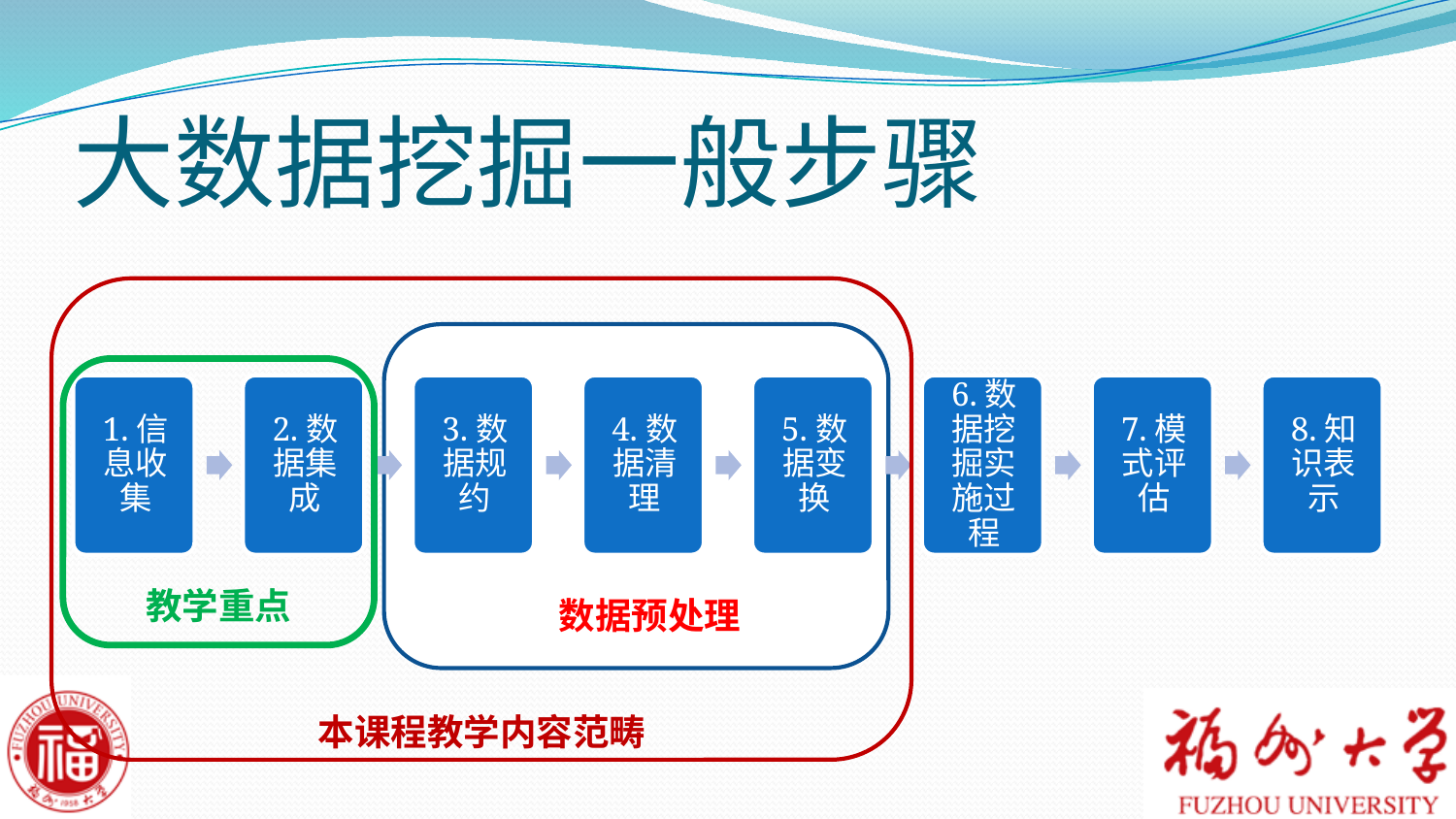

# 大数据挖掘一般步骤
1.信息收集

2.数据集成

3.数据规约

4.数据清理

5.数据变换

6.数据挖掘实施过程

7.模式评估

8.知识表示

教学重点
数据预处理
本课程教学内容范畴